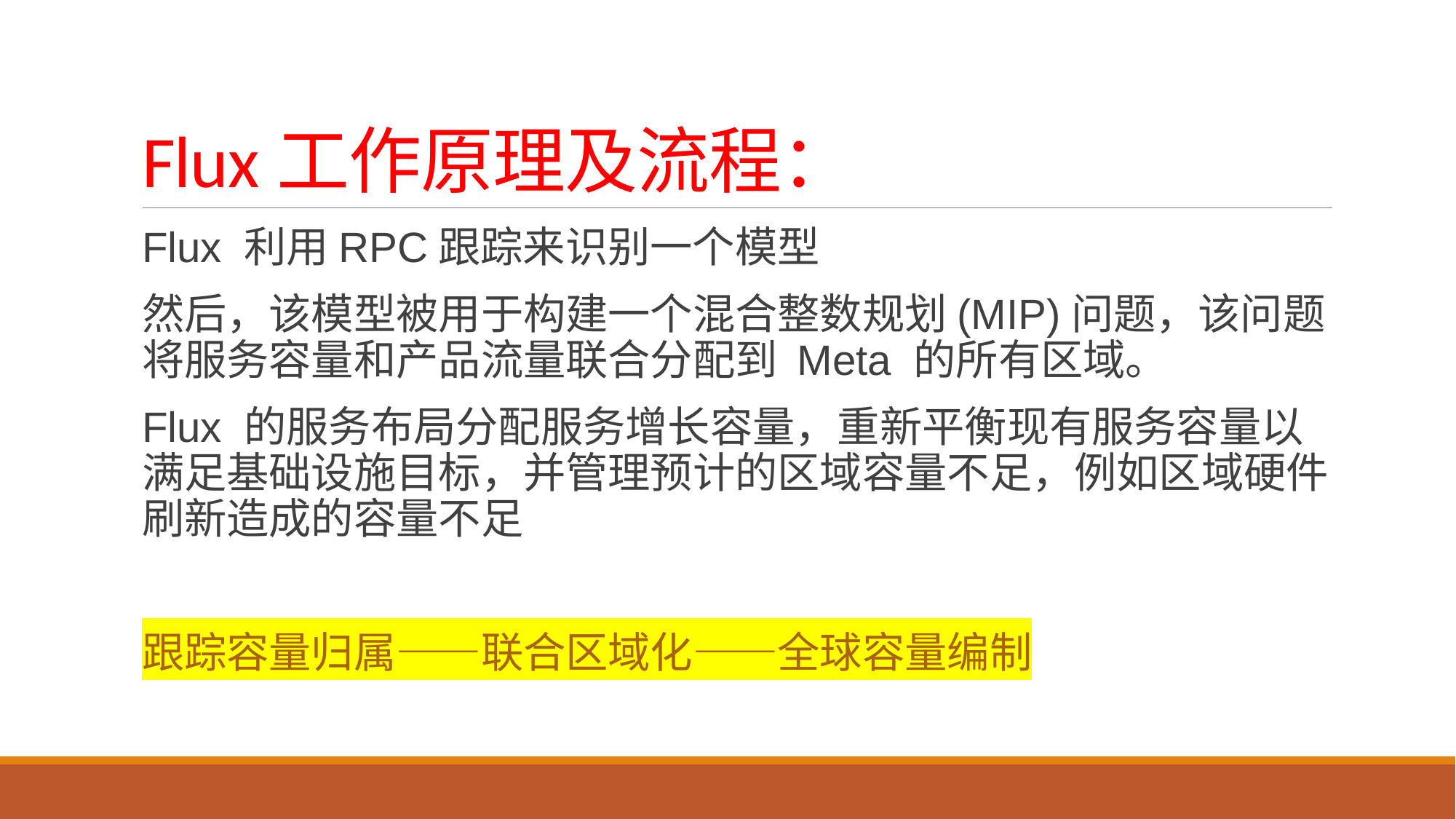

# Flux工作原理及流程：
Flux 利用RPC跟踪来识别一个模型
然后，该模型被用于构建一个混合整数规划(MIP)问题，该问题将服务容量和产品流量联合分配到 Meta 的所有区域。
Flux 的服务布局分配服务增长容量，重新平衡现有服务容量以满足基础设施目标，并管理预计的区域容量不足，例如区域硬件刷新造成的容量不足

跟踪容量归属——联合区域化——全球容量编制